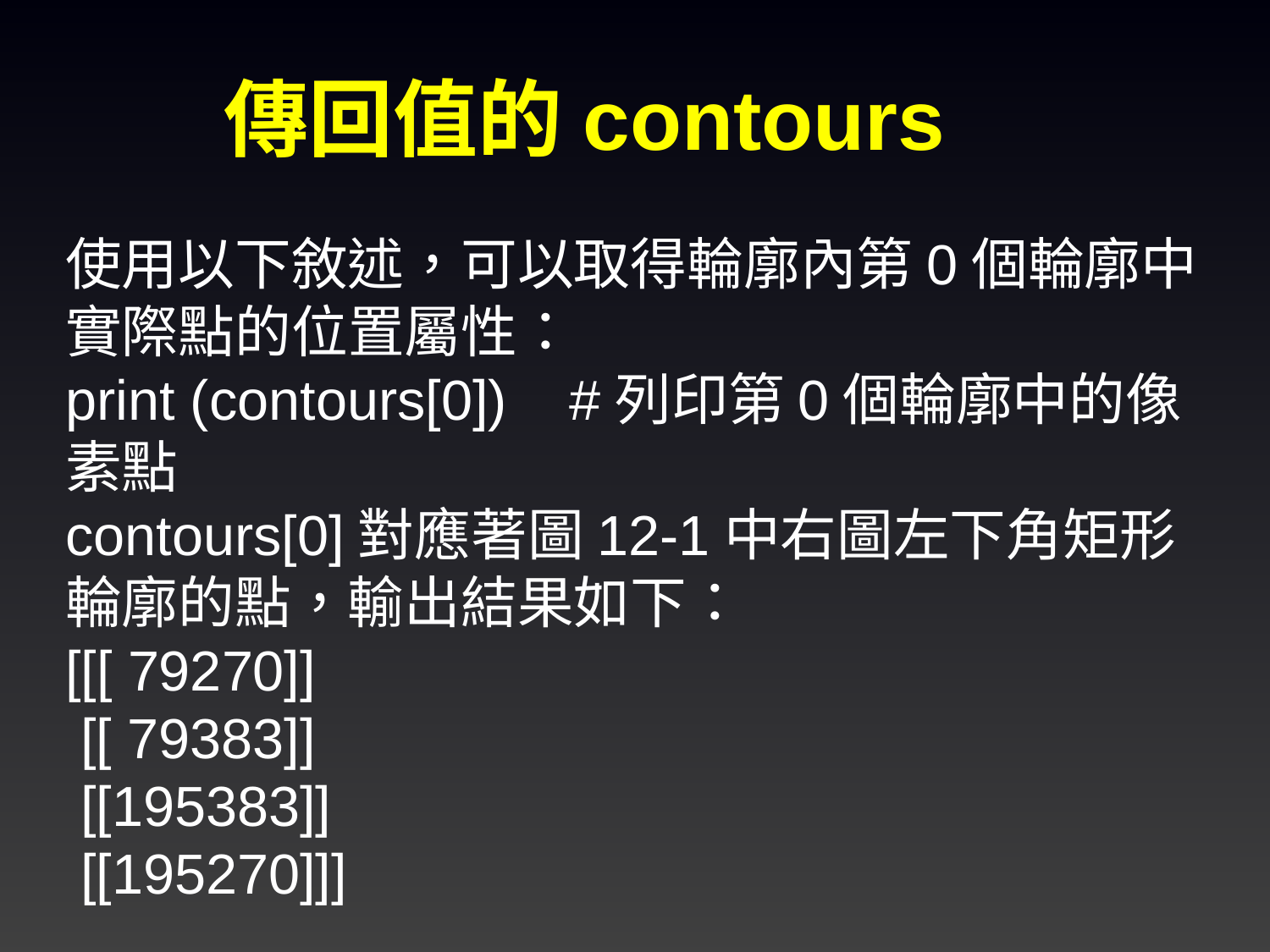

傳回值的contours
使用以下敘述，可以取得輪廓內第0個輪廓中實際點的位置屬性：
print (contours[0])    #列印第0個輪廓中的像素點
contours[0]對應著圖12-1中右圖左下角矩形輪廓的點，輸出結果如下：
[[[ 79270]]
 [[ 79383]]
 [[195383]]
 [[195270]]]